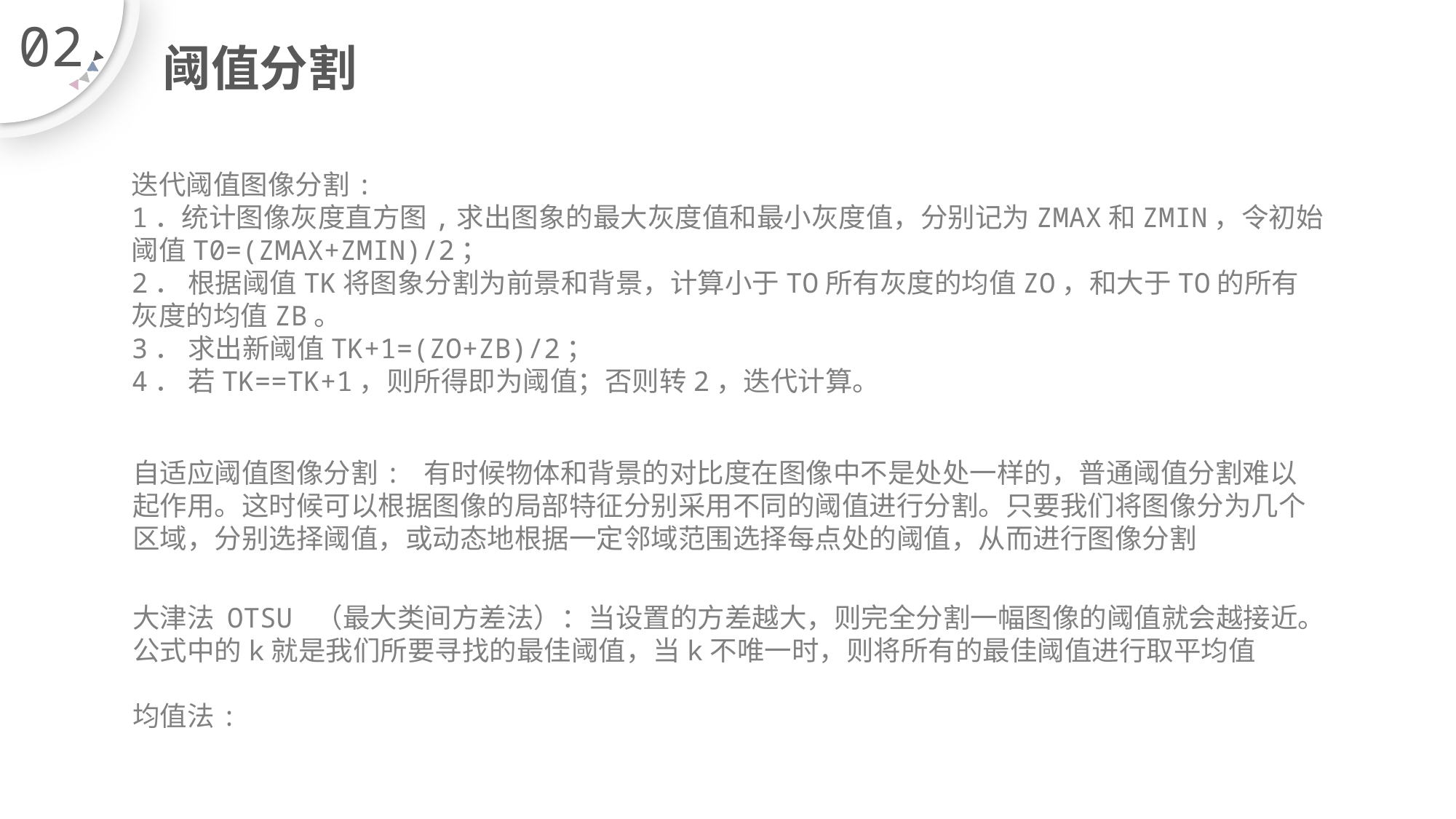

02

阈值分割
迭代阈值图像分割:
1．统计图像灰度直方图,求出图象的最大灰度值和最小灰度值，分别记为ZMAX和ZMIN，令初始阈值T0=(ZMAX+ZMIN)/2；
2． 根据阈值TK将图象分割为前景和背景，计算小于TO所有灰度的均值ZO，和大于TO的所有灰度的均值ZB。
3． 求出新阈值TK+1=(ZO+ZB)/2；
4． 若TK==TK+1，则所得即为阈值；否则转2，迭代计算。
自适应阈值图像分割: 有时候物体和背景的对比度在图像中不是处处一样的，普通阈值分割难以起作用。这时候可以根据图像的局部特征分别采用不同的阈值进行分割。只要我们将图像分为几个区域，分别选择阈值，或动态地根据一定邻域范围选择每点处的阈值，从而进行图像分割
大津法 OTSU （最大类间方差法）：当设置的方差越大，则完全分割一幅图像的阈值就会越接近。公式中的k就是我们所要寻找的最佳阈值，当k不唯一时，则将所有的最佳阈值进行取平均值
均值法: